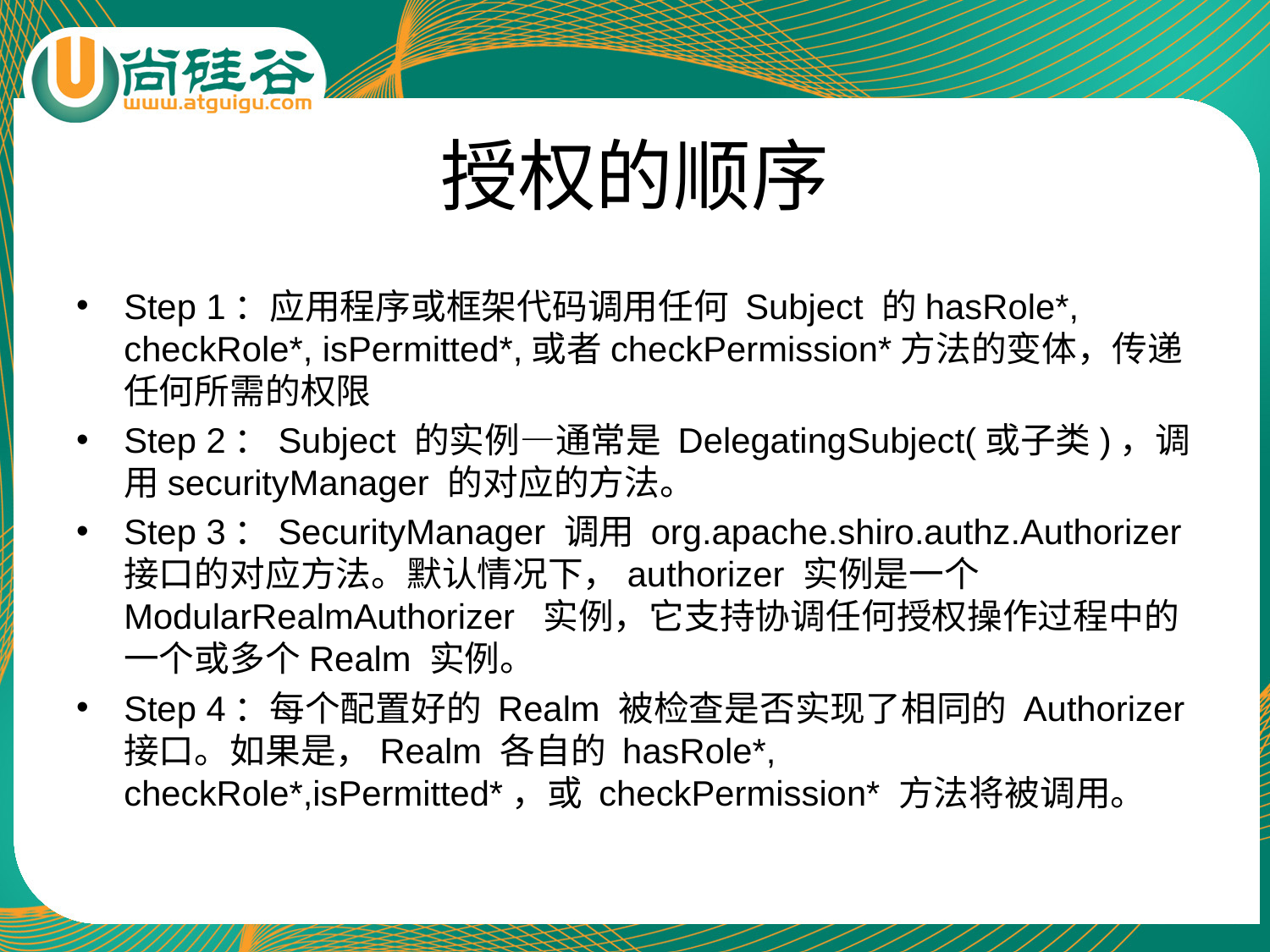

# 授权的顺序
Step 1：应用程序或框架代码调用任何 Subject 的hasRole*, checkRole*, isPermitted*,或者checkPermission*方法的变体，传递任何所需的权限
Step 2：Subject 的实例—通常是 DelegatingSubject(或子类)，调用securityManager 的对应的方法。
Step 3：SecurityManager 调用 org.apache.shiro.authz.Authorizer 接口的对应方法。默认情况下，authorizer 实例是一个 ModularRealmAuthorizer  实例，它支持协调任何授权操作过程中的一个或多个Realm 实例。
Step 4：每个配置好的 Realm 被检查是否实现了相同的 Authorizer 接口。如果是，Realm 各自的 hasRole*, checkRole*,isPermitted*，或 checkPermission* 方法将被调用。